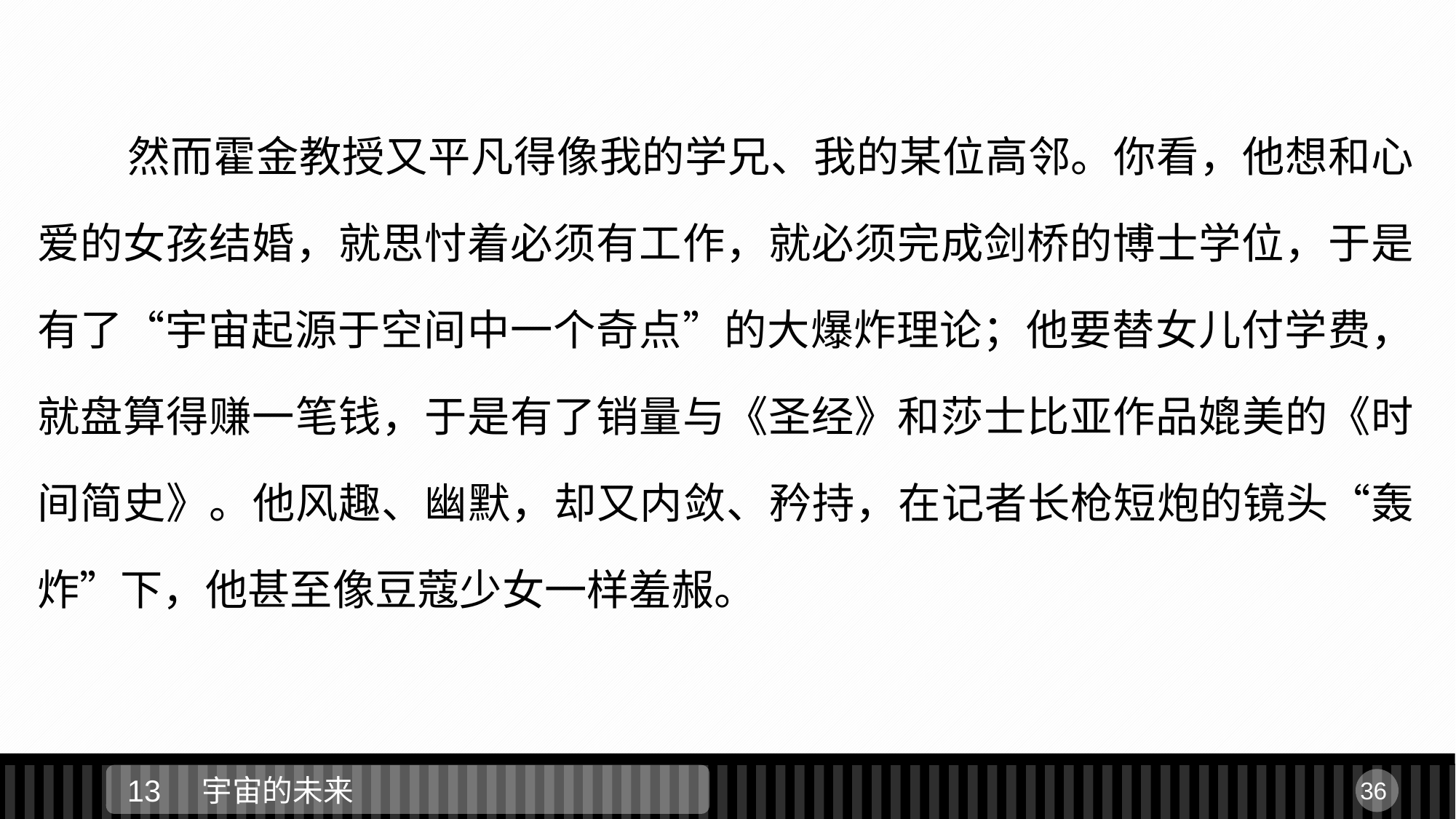

然而霍金教授又平凡得像我的学兄、我的某位高邻。你看，他想和心爱的女孩结婚，就思忖着必须有工作，就必须完成剑桥的博士学位，于是有了“宇宙起源于空间中一个奇点”的大爆炸理论；他要替女儿付学费，就盘算得赚一笔钱，于是有了销量与《圣经》和莎士比亚作品媲美的《时间简史》。他风趣、幽默，却又内敛、矜持，在记者长枪短炮的镜头“轰炸”下，他甚至像豆蔻少女一样羞赧。